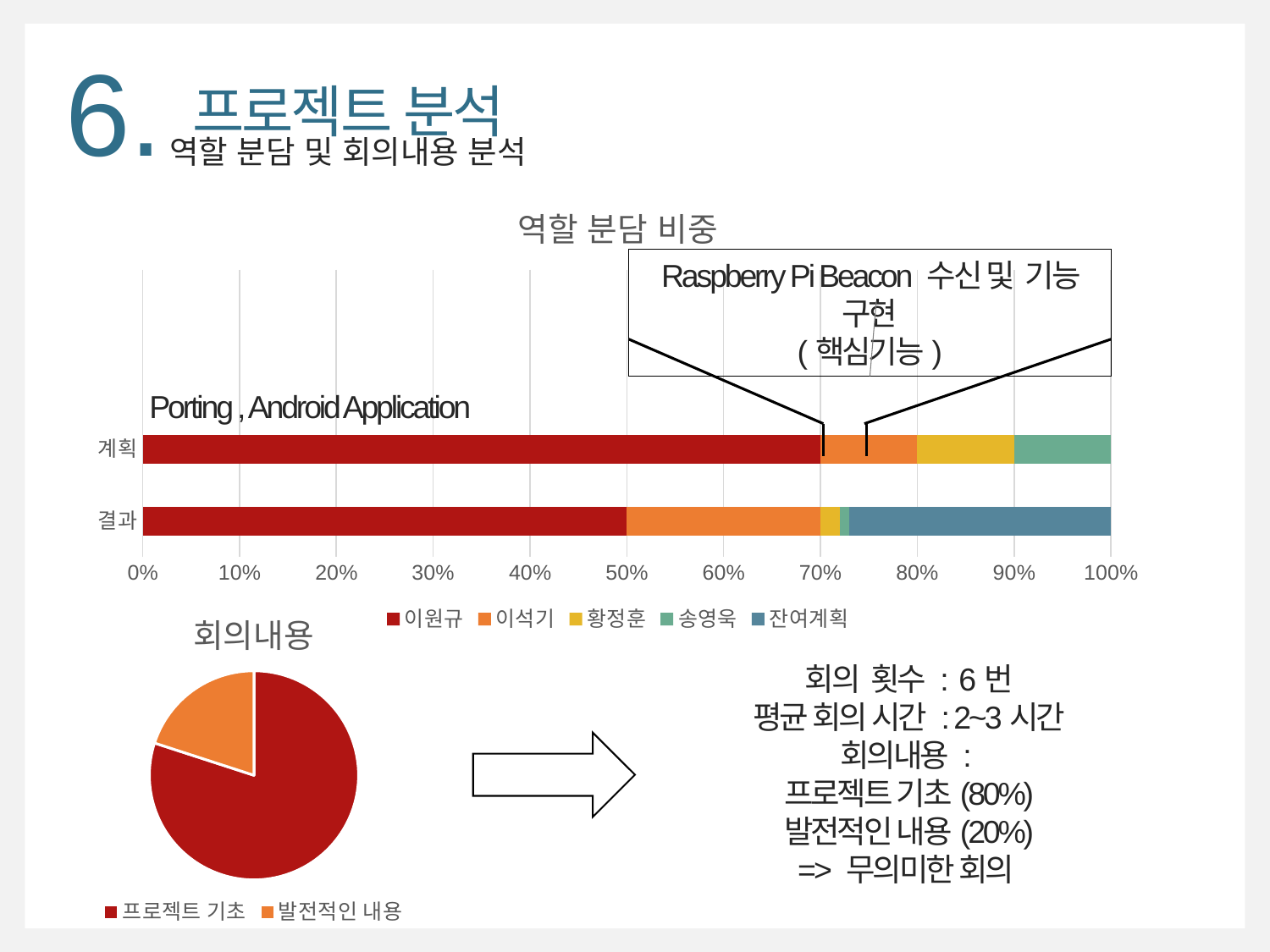

6.
프로젝트 분석
역할 분담 및 회의내용 분석

### Chart: 역할 분담 비중

| Category | 이원규 | 이석기 | 황정훈 | 송영욱 | 잔여계획 |
|---|---|---|---|---|---|
| 결과 | 50.0 | 20.0 | 2.0 | 1.0 | 27.0 |
| 계획 | 70.0 | 10.0 | 10.0 | 10.0 | 0.0 |
Raspberry Pi Beacon 수신 및  기능 구현
(핵심기능)
Porting , Android Application

### Chart:

| Category | 회의내용 |
|---|---|
| 프로젝트 기초 | 80.0 |
| 발전적인 내용 | 20.0 |
회의  횟수 :  6번
평균 회의 시간 : 2~3시간
회의내용 :
프로젝트 기초(80%)
발전적인 내용(20%)
=> 무의미한 회의